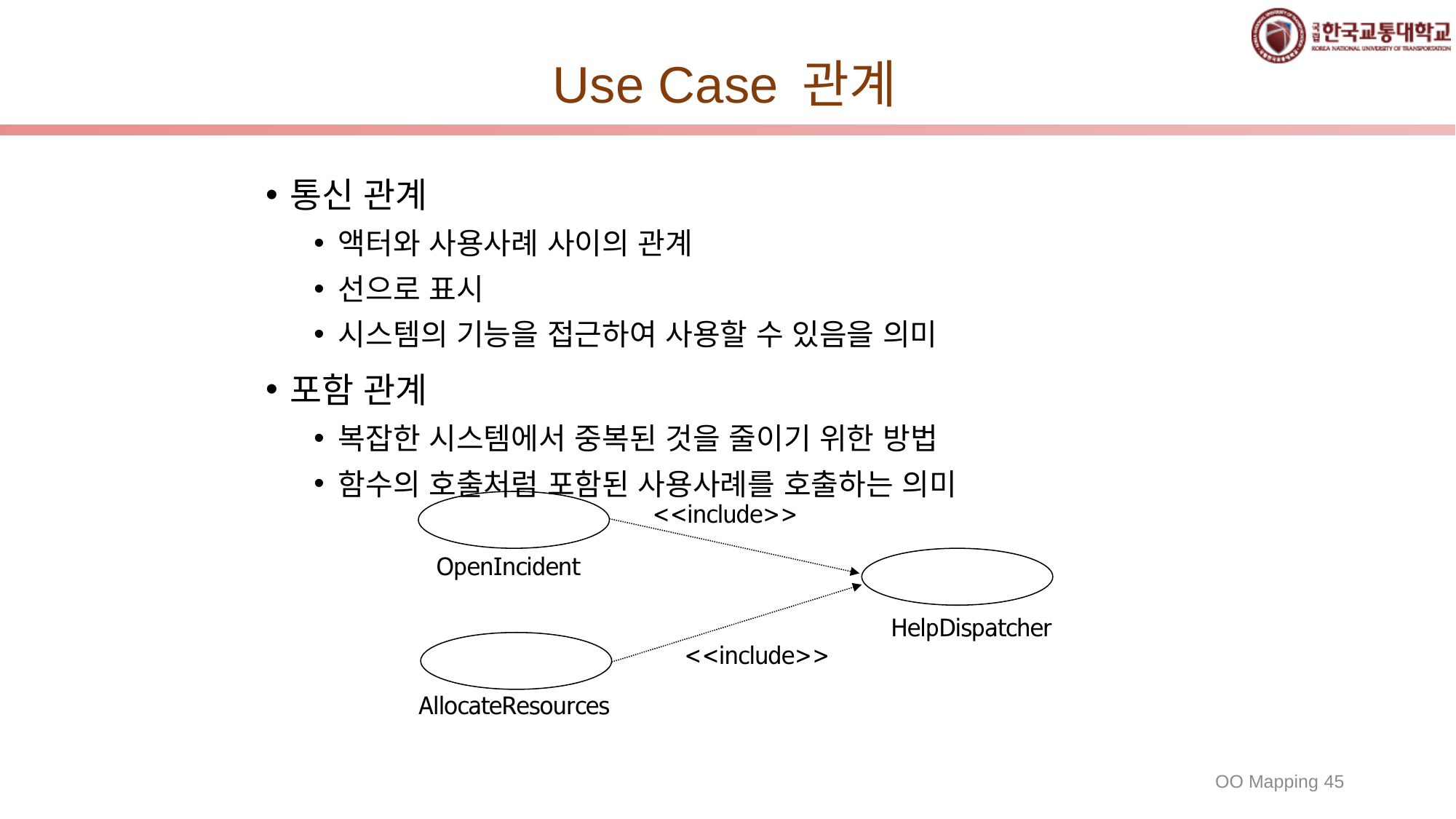

# Use Case 관계
통신 관계
액터와 사용사례 사이의 관계
선으로 표시
시스템의 기능을 접근하여 사용할 수 있음을 의미
포함 관계
복잡한 시스템에서 중복된 것을 줄이기 위한 방법
함수의 호출처럼 포함된 사용사례를 호출하는 의미

<<include>>

OpenIncident

HelpDispatcher

<<include>>
AllocateResources
45